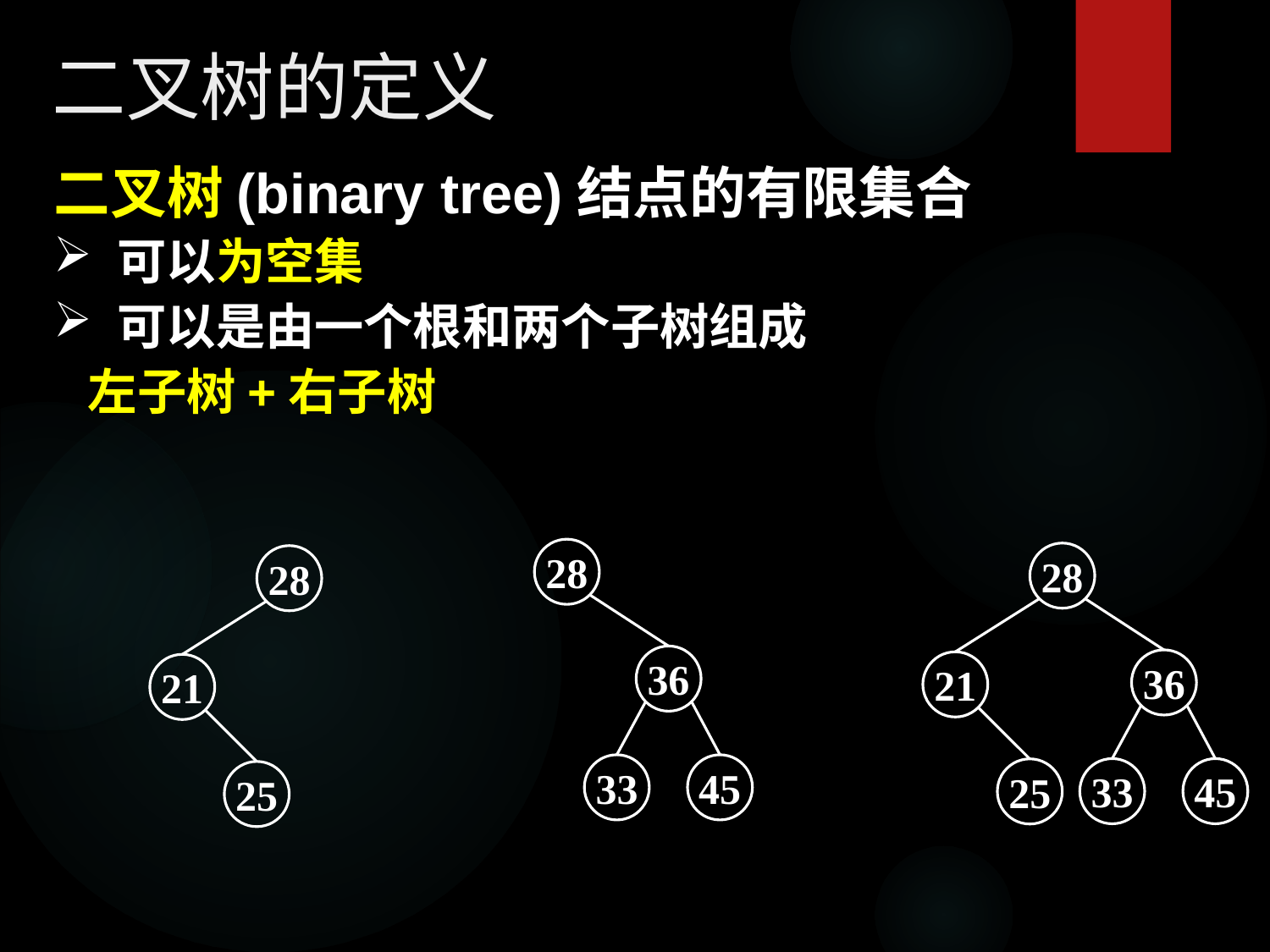

# 二叉树的定义
二叉树(binary tree)结点的有限集合
可以为空集
可以是由一个根和两个子树组成
  左子树+右子树
28
36
33
45
28
36
21
33
45
25
28
21
25